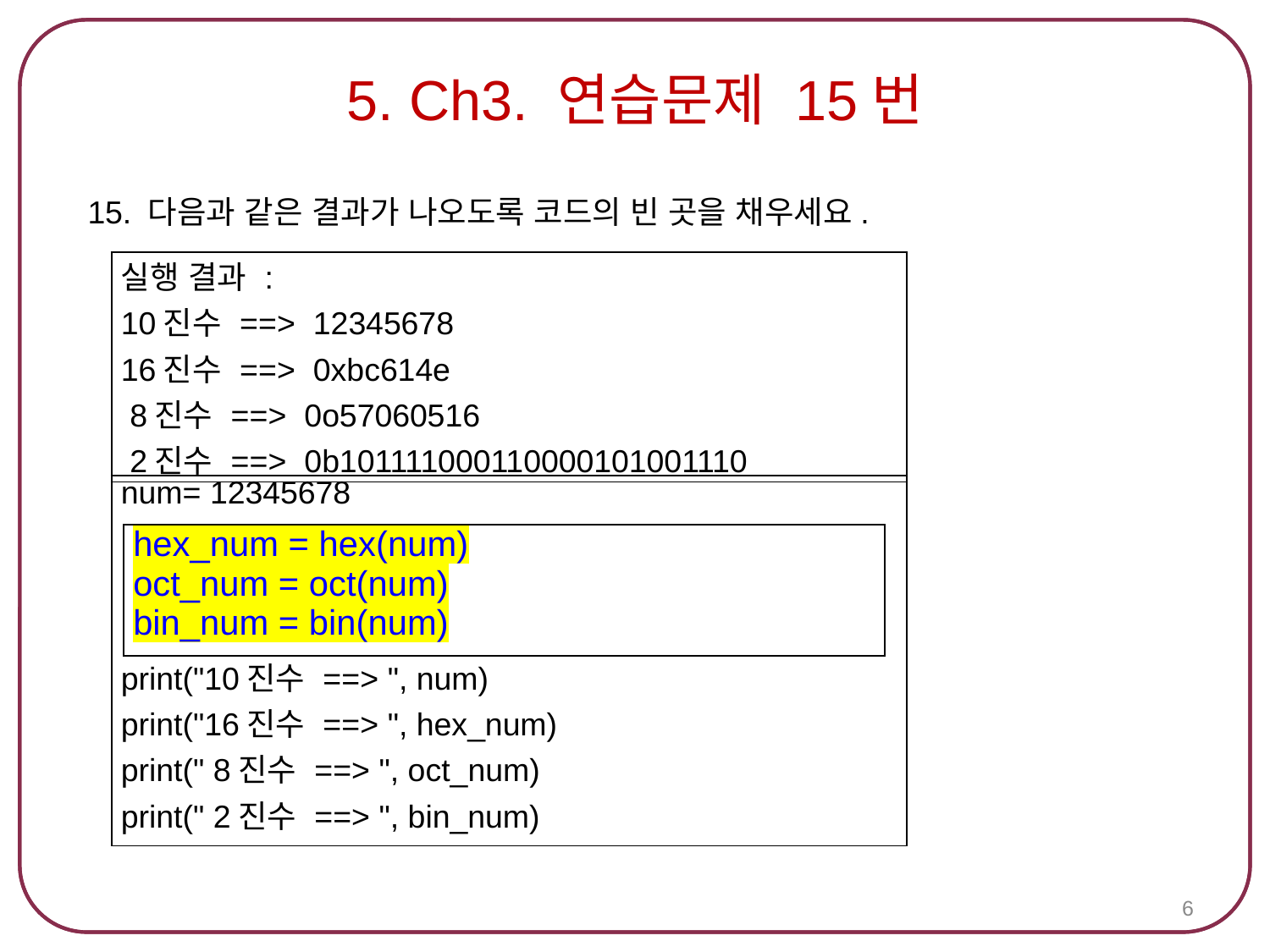

# 5. Ch3. 연습문제 15번
15. 다음과 같은 결과가 나오도록 코드의 빈 곳을 채우세요.

| 실행 결과 : 10진수 ==> 12345678 16진수 ==> 0xbc614e 8진수 ==> 0o57060516 2진수 ==> 0b101111000110000101001110 |
| --- |

| num= 12345678 print("10진수 ==> ", num) print("16진수 ==> ", hex\_num) print(" 8진수 ==> ", oct\_num) print(" 2진수 ==> ", bin\_num) |
| --- |
| hex\_num = hex(num) oct\_num = oct(num) bin\_num = bin(num) |
| --- |
6